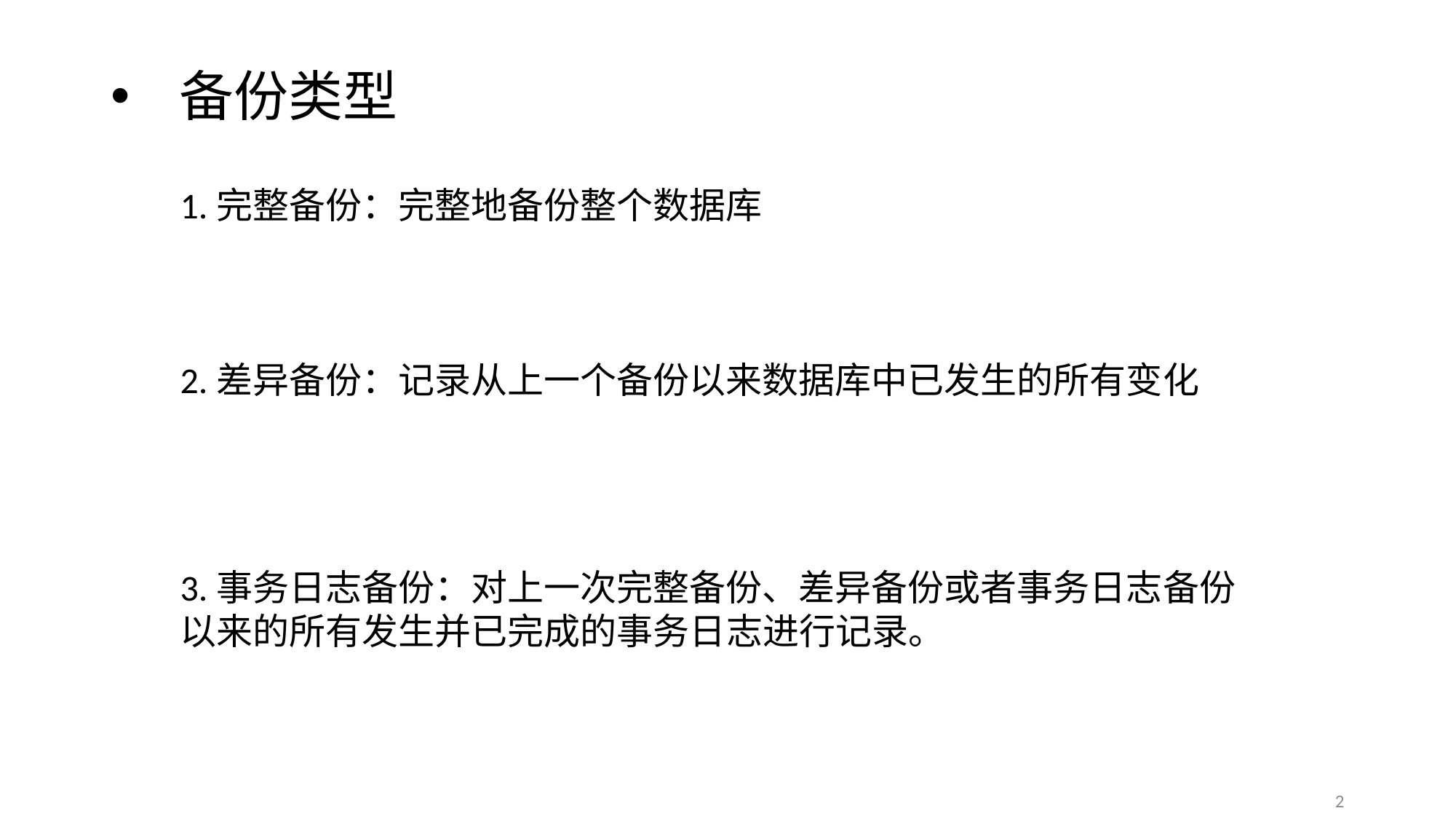

# 备份类型
1.完整备份：完整地备份整个数据库

2.差异备份：记录从上一个备份以来数据库中已发生的所有变化

3.事务日志备份：对上一次完整备份、差异备份或者事务日志备份以来的所有发生并已完成的事务日志进行记录。
2